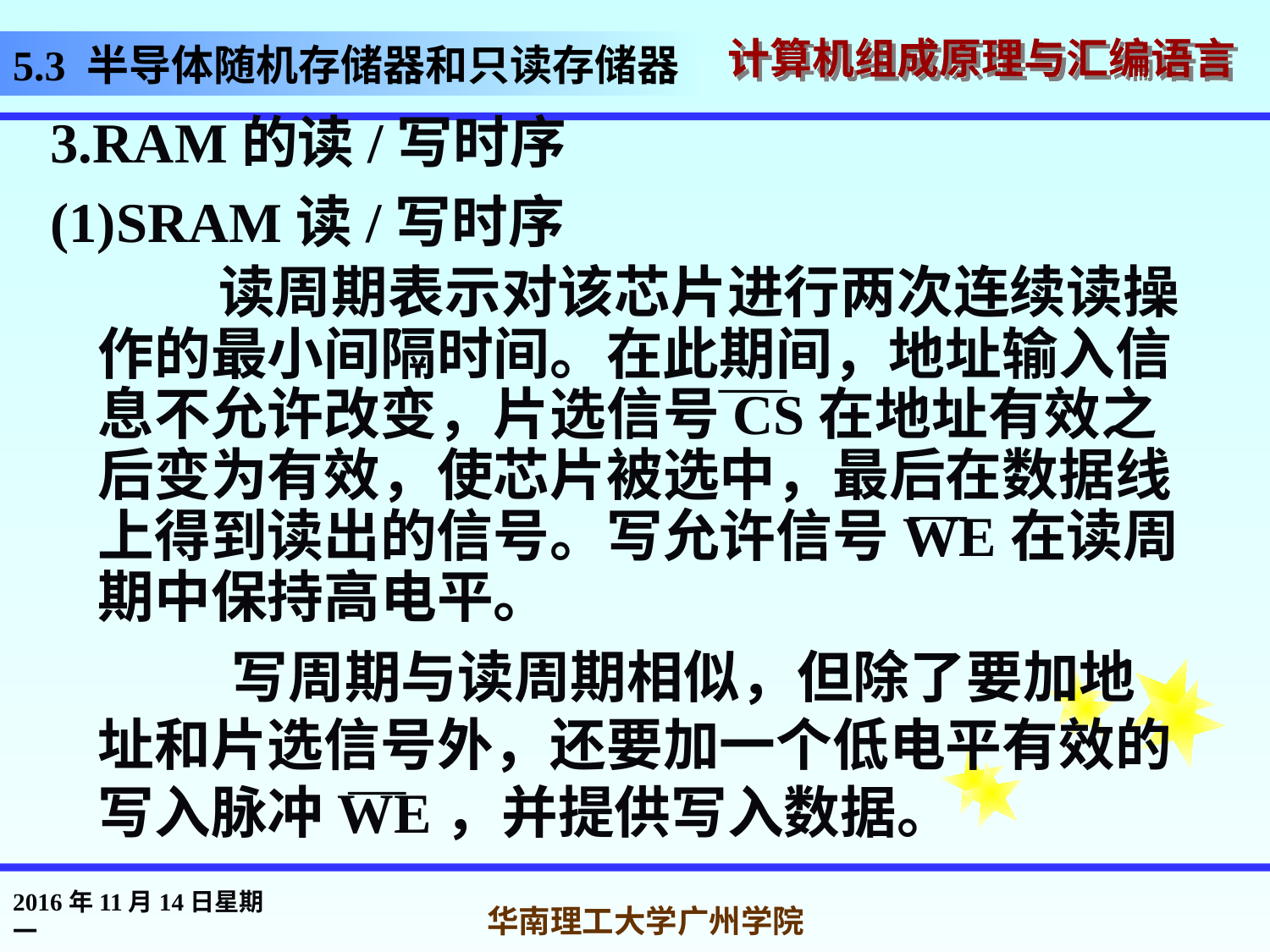

# 5.3 半导体随机存储器和只读存储器
3.RAM的读/写时序
(1)SRAM读/写时序
            读周期表示对该芯片进行两次连续读操作的最小间隔时间。在此期间，地址输入信息不允许改变，片选信号CS在地址有效之后变为有效，使芯片被选中，最后在数据线上得到读出的信号。写允许信号WE在读周期中保持高电平。
             写周期与读周期相似，但除了要加地址和片选信号外，还要加一个低电平有效的写入脉冲WE，并提供写入数据。

2016年11月14日星期一
华南理工大学广州学院